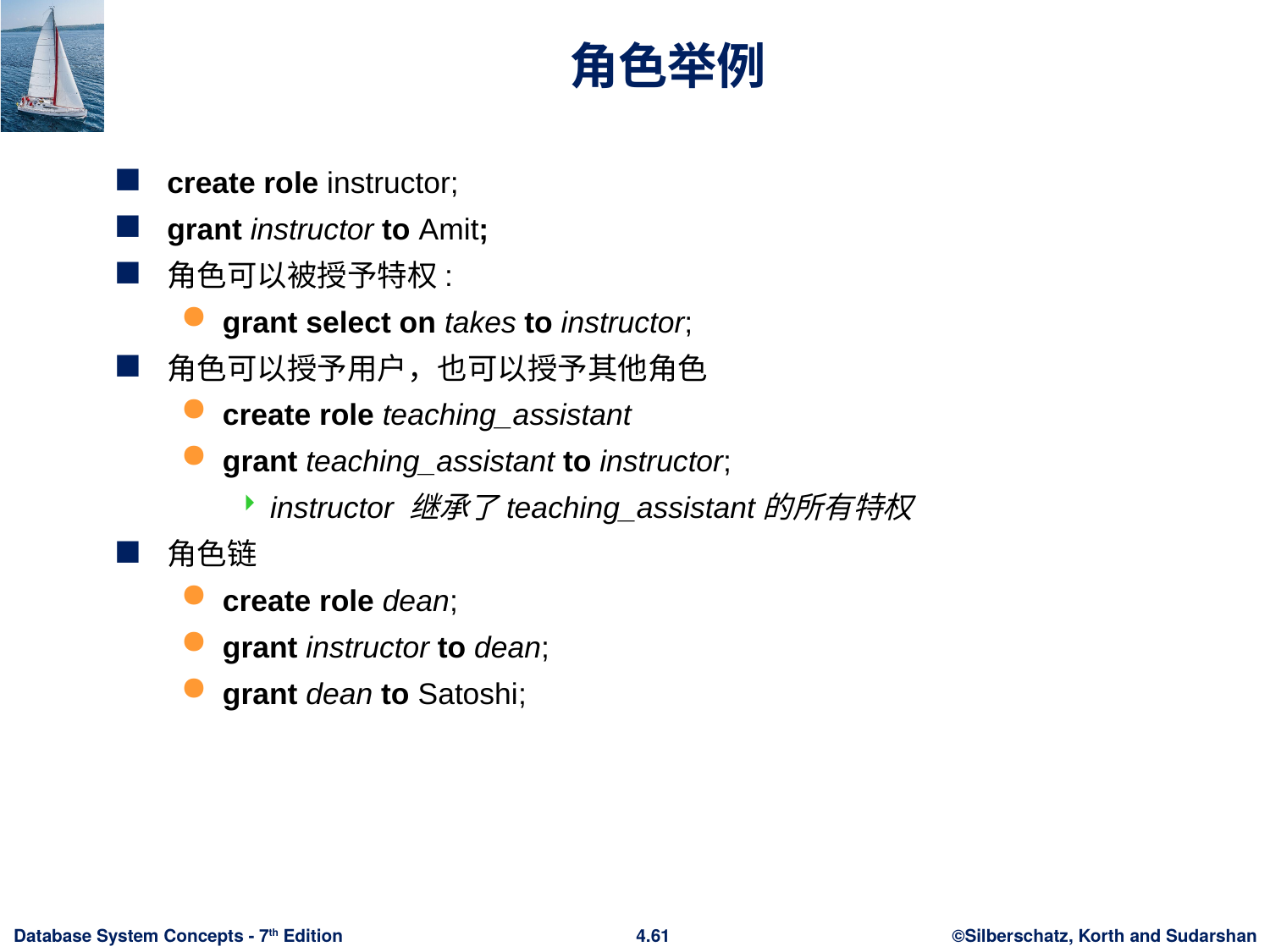

# 角色举例
create role instructor;
grant instructor to Amit;
角色可以被授予特权:
grant select on takes to instructor;
角色可以授予用户，也可以授予其他角色
create role teaching_assistant
grant teaching_assistant to instructor;
instructor 继承了teaching_assistant的所有特权
角色链
create role dean;
grant instructor to dean;
grant dean to Satoshi;